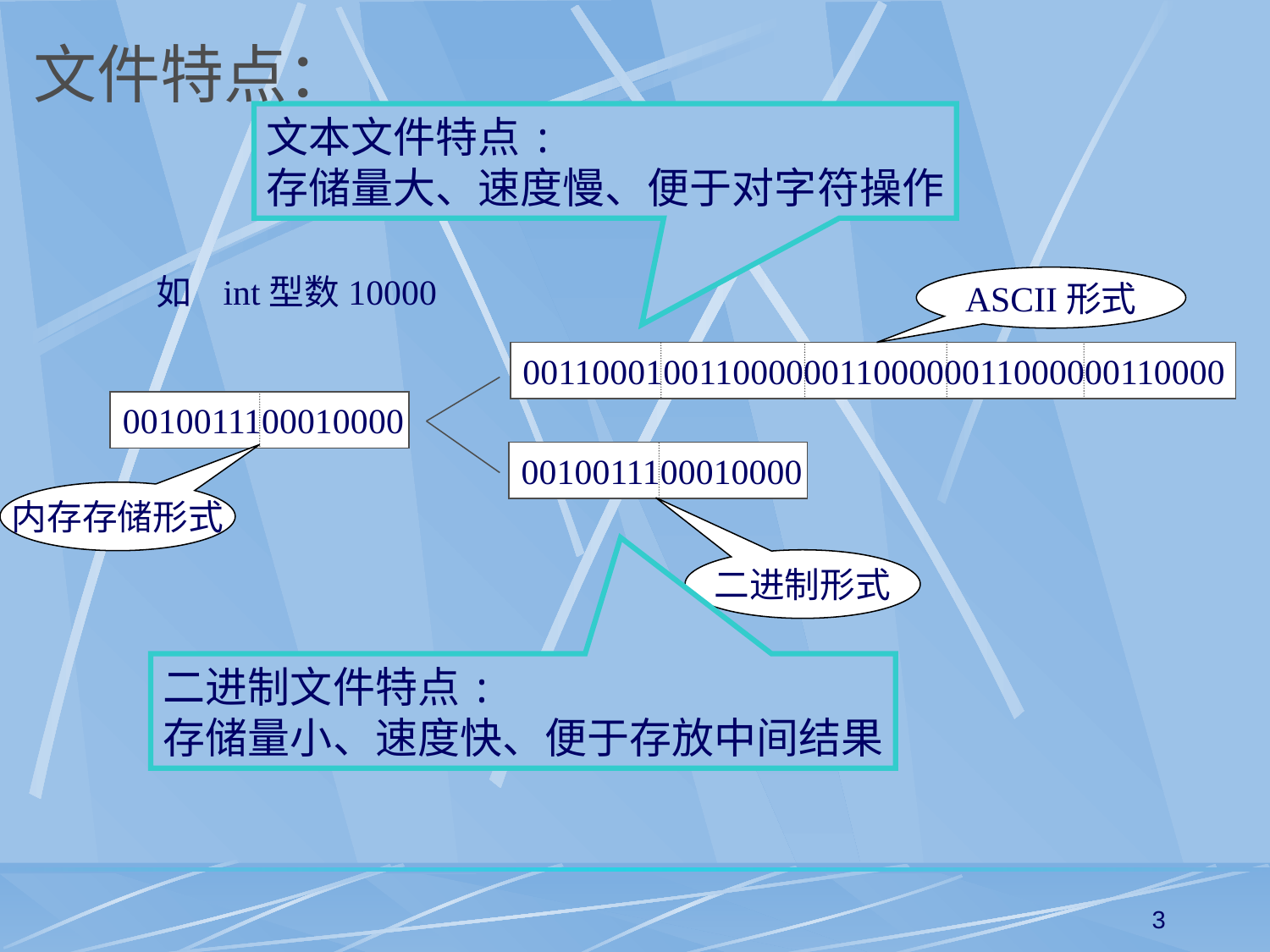

# 文件特点：
文本文件特点:
存储量大、速度慢、便于对字符操作
如   int型数10000
ASCII形式

0011000100110000001100000011000000110000

0010011100010000

内存存储形式

0010011100010000

二进制形式
二进制文件特点:
存储量小、速度快、便于存放中间结果
3